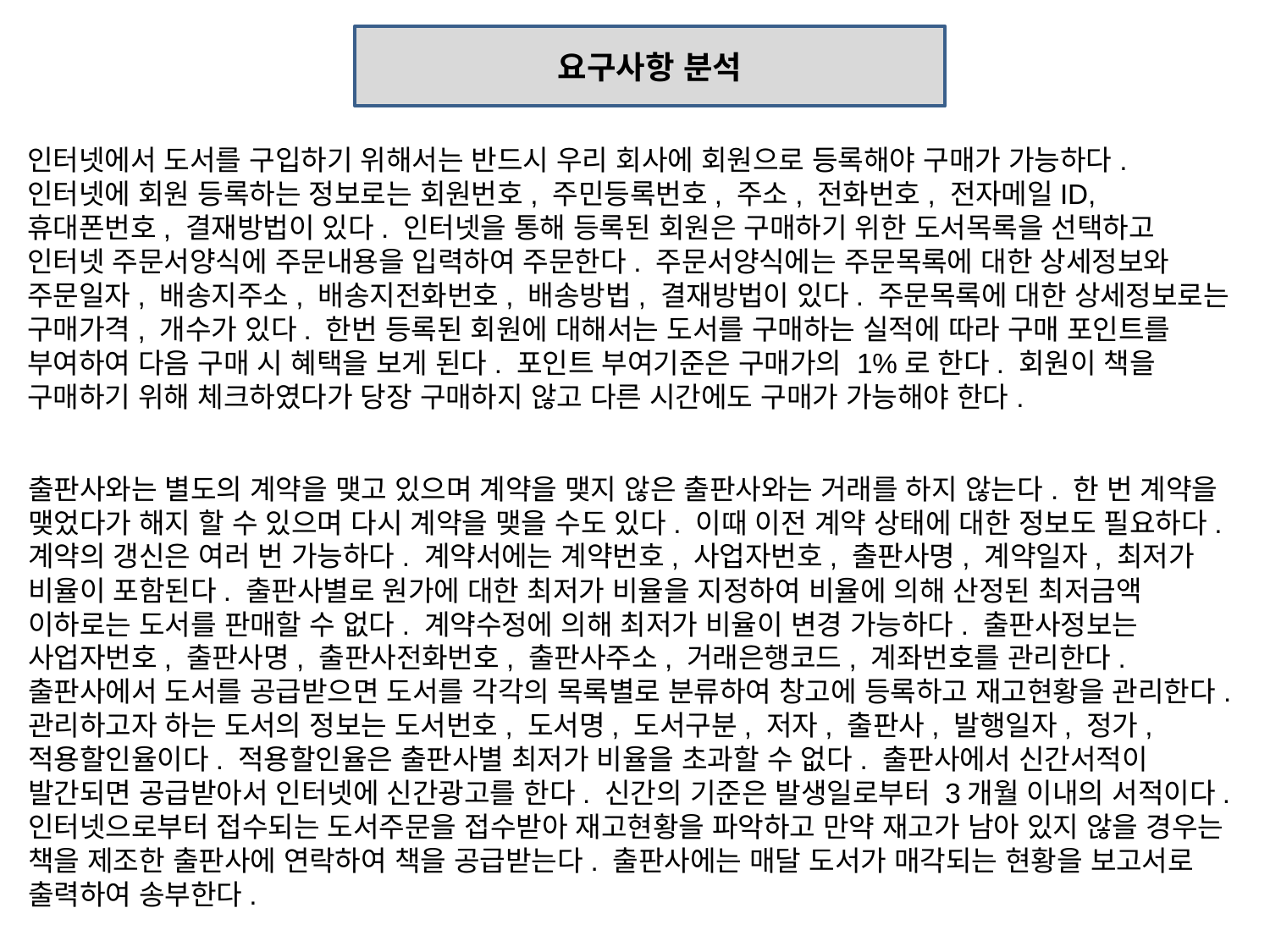

요구사항 분석
인터넷에서 도서를 구입하기 위해서는 반드시 우리 회사에 회원으로 등록해야 구매가 가능하다. 인터넷에 회원 등록하는 정보로는 회원번호, 주민등록번호, 주소, 전화번호, 전자메일ID, 휴대폰번호, 결재방법이 있다. 인터넷을 통해 등록된 회원은 구매하기 위한 도서목록을 선택하고 인터넷 주문서양식에 주문내용을 입력하여 주문한다. 주문서양식에는 주문목록에 대한 상세정보와 주문일자, 배송지주소, 배송지전화번호, 배송방법, 결재방법이 있다. 주문목록에 대한 상세정보로는 구매가격, 개수가 있다. 한번 등록된 회원에 대해서는 도서를 구매하는 실적에 따라 구매 포인트를 부여하여 다음 구매 시 혜택을 보게 된다. 포인트 부여기준은 구매가의 1%로 한다. 회원이 책을 구매하기 위해 체크하였다가 당장 구매하지 않고 다른 시간에도 구매가 가능해야 한다.
출판사와는 별도의 계약을 맺고 있으며 계약을 맺지 않은 출판사와는 거래를 하지 않는다. 한 번 계약을 맺었다가 해지 할 수 있으며 다시 계약을 맺을 수도 있다. 이때 이전 계약 상태에 대한 정보도 필요하다. 계약의 갱신은 여러 번 가능하다. 계약서에는 계약번호, 사업자번호, 출판사명, 계약일자, 최저가 비율이 포함된다. 출판사별로 원가에 대한 최저가 비율을 지정하여 비율에 의해 산정된 최저금액 이하로는 도서를 판매할 수 없다. 계약수정에 의해 최저가 비율이 변경 가능하다. 출판사정보는 사업자번호, 출판사명, 출판사전화번호, 출판사주소, 거래은행코드, 계좌번호를 관리한다. 출판사에서 도서를 공급받으면 도서를 각각의 목록별로 분류하여 창고에 등록하고 재고현황을 관리한다. 관리하고자 하는 도서의 정보는 도서번호, 도서명, 도서구분, 저자, 출판사, 발행일자, 정가, 적용할인율이다. 적용할인율은 출판사별 최저가 비율을 초과할 수 없다. 출판사에서 신간서적이 발간되면 공급받아서 인터넷에 신간광고를 한다. 신간의 기준은 발생일로부터 3개월 이내의 서적이다. 인터넷으로부터 접수되는 도서주문을 접수받아 재고현황을 파악하고 만약 재고가 남아 있지 않을 경우는 책을 제조한 출판사에 연락하여 책을 공급받는다. 출판사에는 매달 도서가 매각되는 현황을 보고서로 출력하여 송부한다.